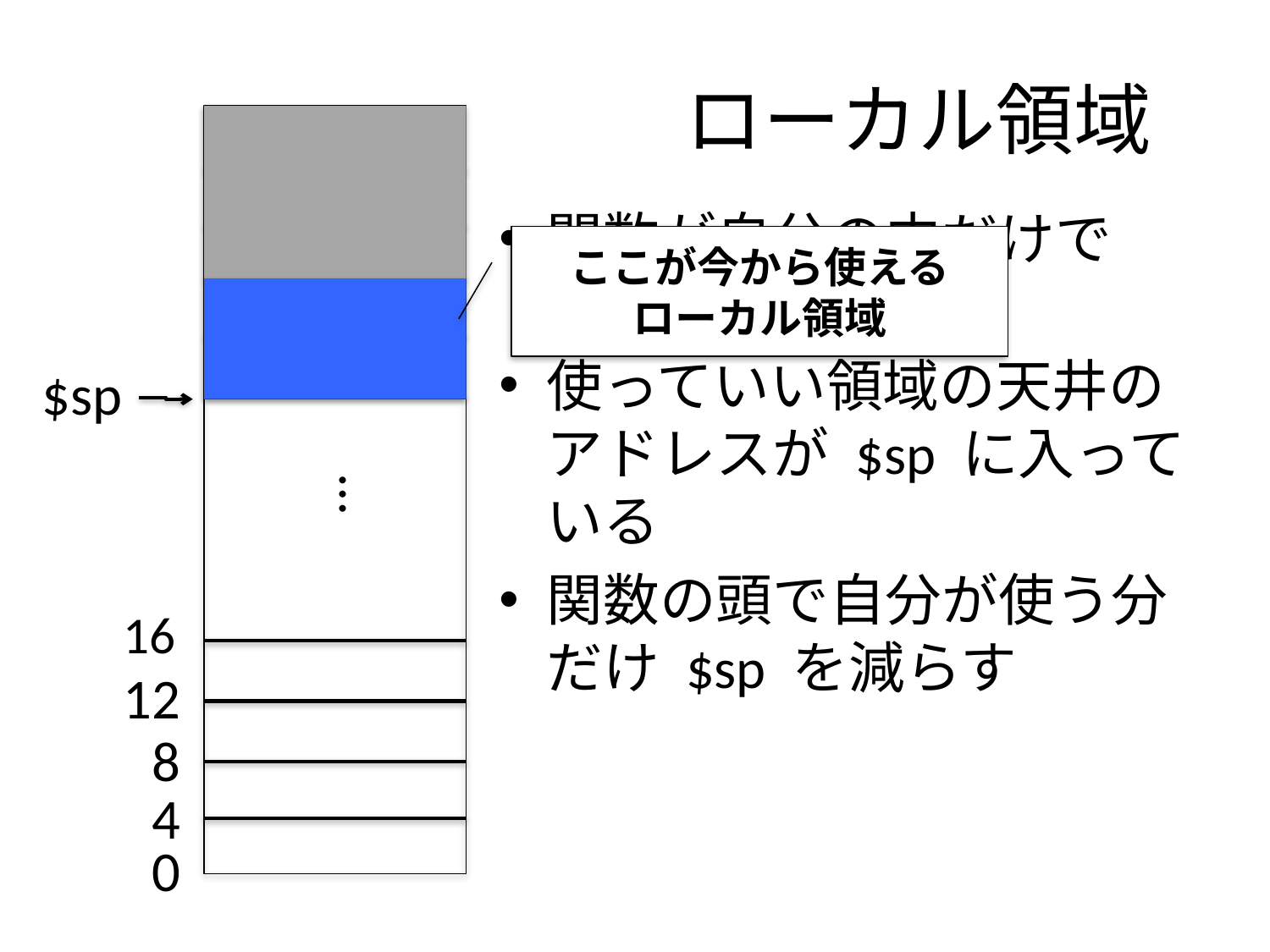

# ローカル領域

関数が自分の中だけで
使える領域
使っていい領域の天井の
アドレスが $sp に入っている
関数の頭で自分が使う分だけ $sp を減らす

ここが今から使える
ローカル領域

$sp
…
16
12
8
4
0